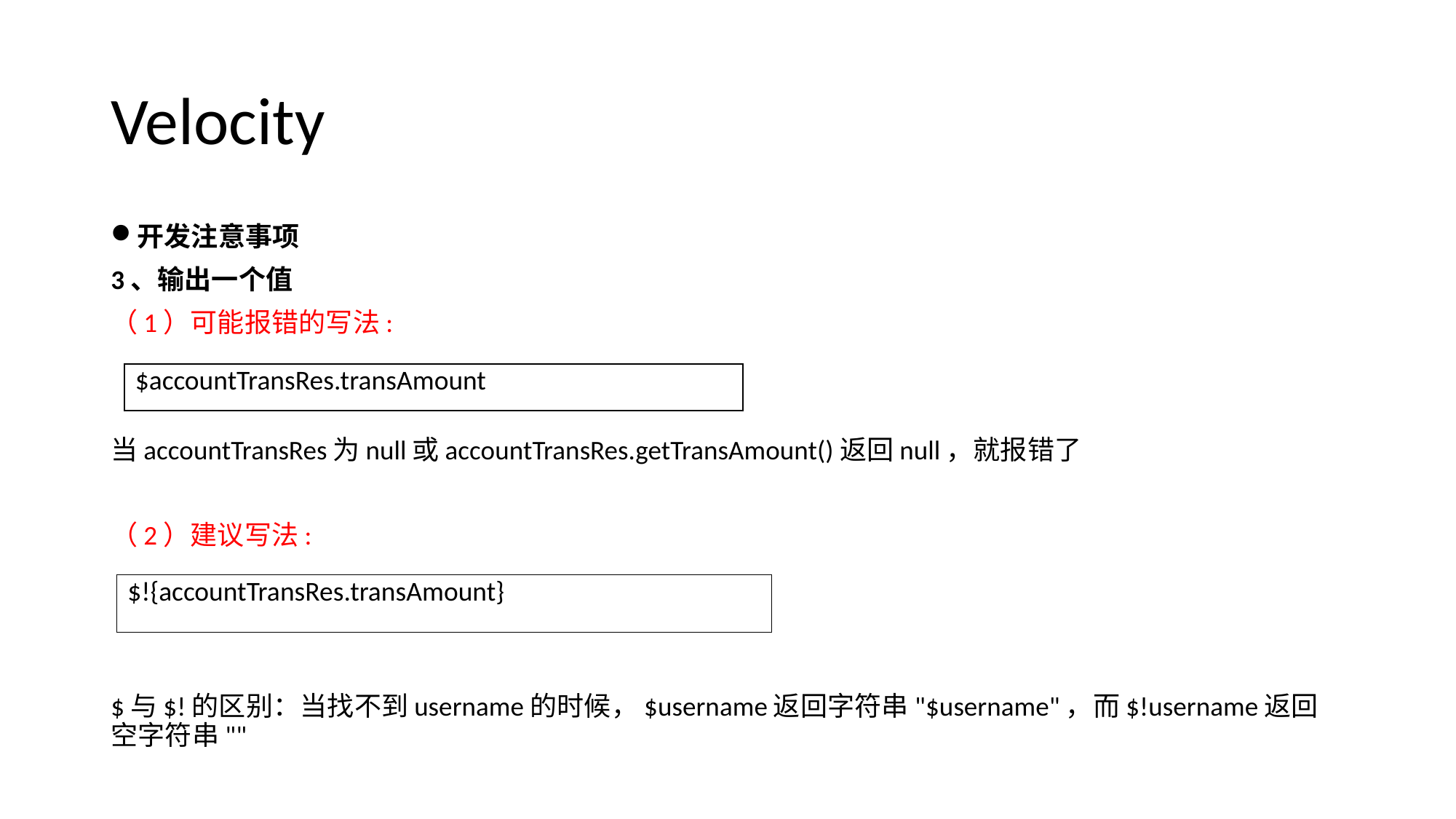

# Velocity
开发注意事项
3、输出一个值
（1）可能报错的写法:

当accountTransRes为null或accountTransRes.getTransAmount()返回null，就报错了

（2）建议写法:

$与$!的区别：当找不到username的时候，$username返回字符串"$username"，而$!username返回空字符串""

| $accountTransRes.transAmount |
| --- |
| $!{accountTransRes.transAmount} |
| --- |